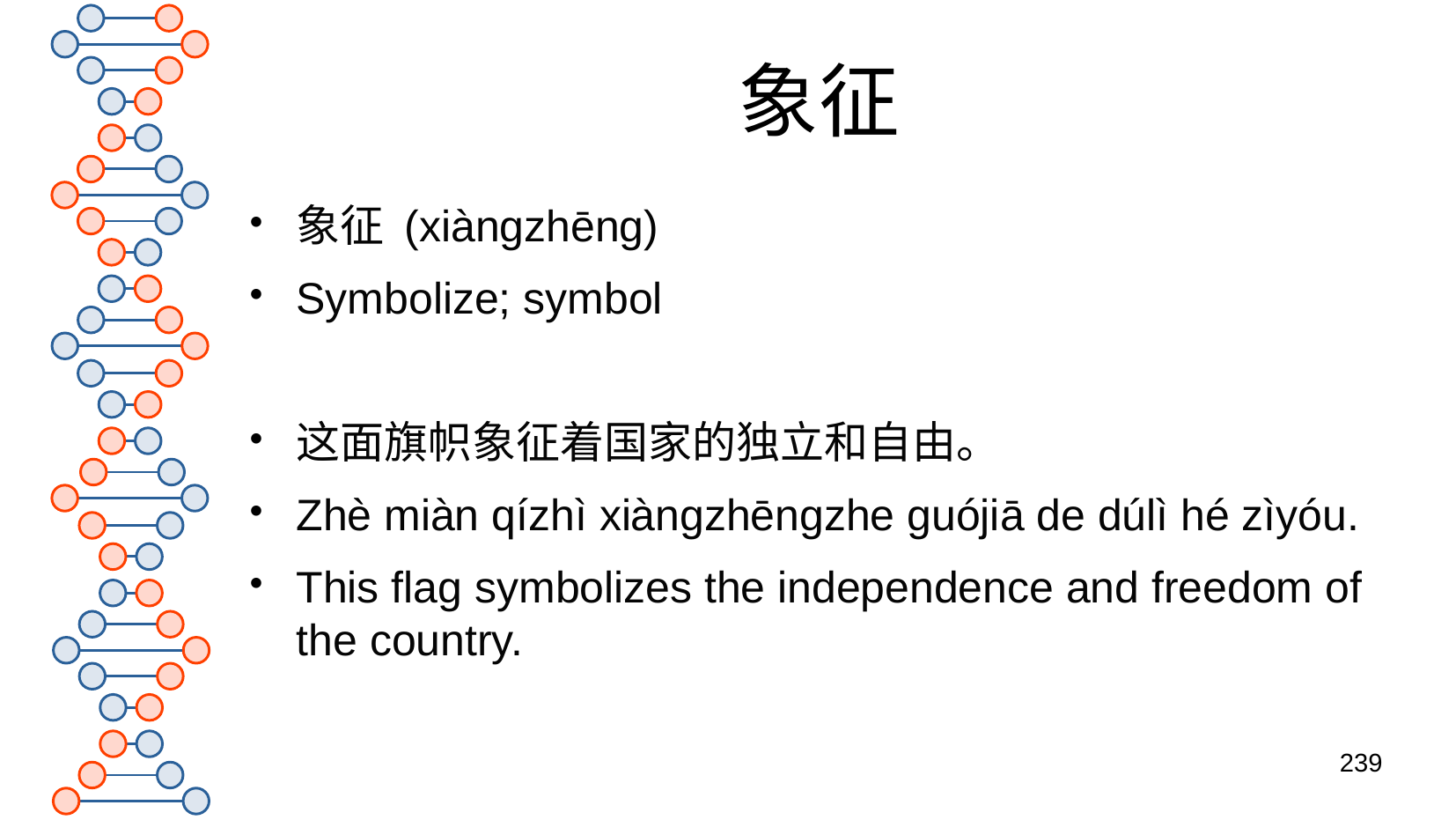

# 象征
象征 (xiàngzhēng)
Symbolize; symbol

这面旗帜象征着国家的独立和自由。
Zhè miàn qízhì xiàngzhēngzhe guójiā de dúlì hé zìyóu.
This flag symbolizes the independence and freedom of the country.
239